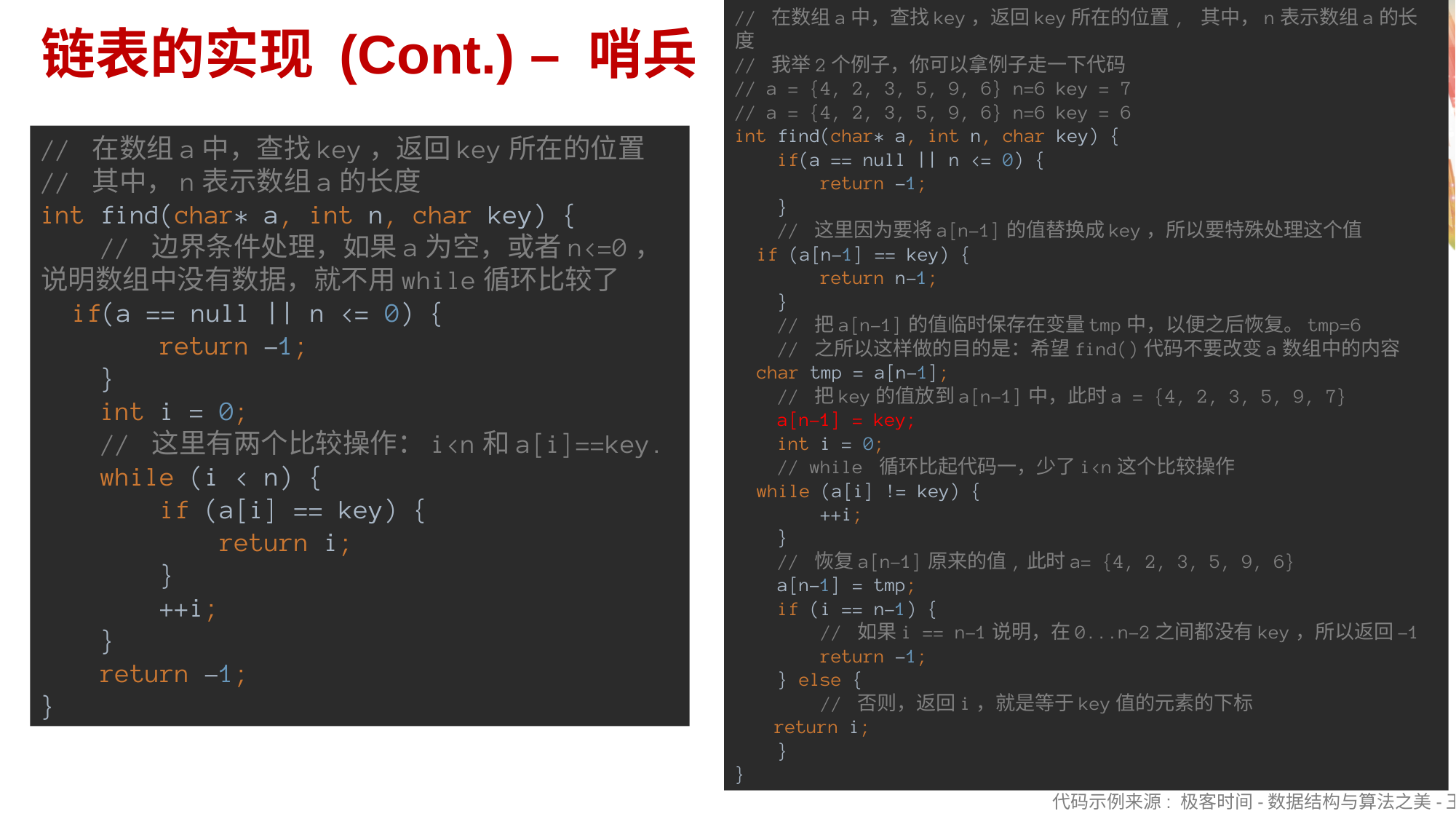

// 在数组a中，查找key，返回key所在的位置, 其中，n表示数组a的长度
// 我举2个例子，你可以拿例子走一下代码
// a = {4, 2, 3, 5, 9, 6} n=6 key = 7
// a = {4, 2, 3, 5, 9, 6} n=6 key = 6
int find(char* a, int n, char key) {
    if(a == null || n <= 0) {
        return -1;
    }
    // 这里因为要将a[n-1]的值替换成key，所以要特殊处理这个值
    if (a[n-1] == key) {
        return n-1;
    }
    // 把a[n-1]的值临时保存在变量tmp中，以便之后恢复。tmp=6
    // 之所以这样做的目的是：希望find()代码不要改变a数组中的内容
    char tmp = a[n-1];
    // 把key的值放到a[n-1]中，此时a = {4, 2, 3, 5, 9, 7}
    a[n-1] = key;
    int i = 0;
    // while 循环比起代码一，少了i<n这个比较操作
    while (a[i] != key) {
        ++i;
    }
    // 恢复a[n-1]原来的值,此时a= {4, 2, 3, 5, 9, 6}
    a[n-1] = tmp;
    if (i == n-1) {
        // 如果i == n-1说明，在0...n-2之间都没有key，所以返回-1
        return -1;
    } else {
        // 否则，返回i，就是等于key值的元素的下标
        return i;
    }
}
# 链表的实现 (Cont.) – 哨兵
// 在数组a中，查找key，返回key所在的位置
// 其中，n表示数组a的长度
int find(char* a, int n, char key) {
    // 边界条件处理，如果a为空，或者n<=0，说明数组中没有数据，就不用while循环比较了
    if(a == null || n <= 0) {
        return -1;
    }
    int i = 0;
    // 这里有两个比较操作：i<n和a[i]==key.
    while (i < n) {
        if (a[i] == key) {
            return i;
        }
        ++i;
    }
    return -1;
}
代码示例来源: 极客时间-数据结构与算法之美-王争